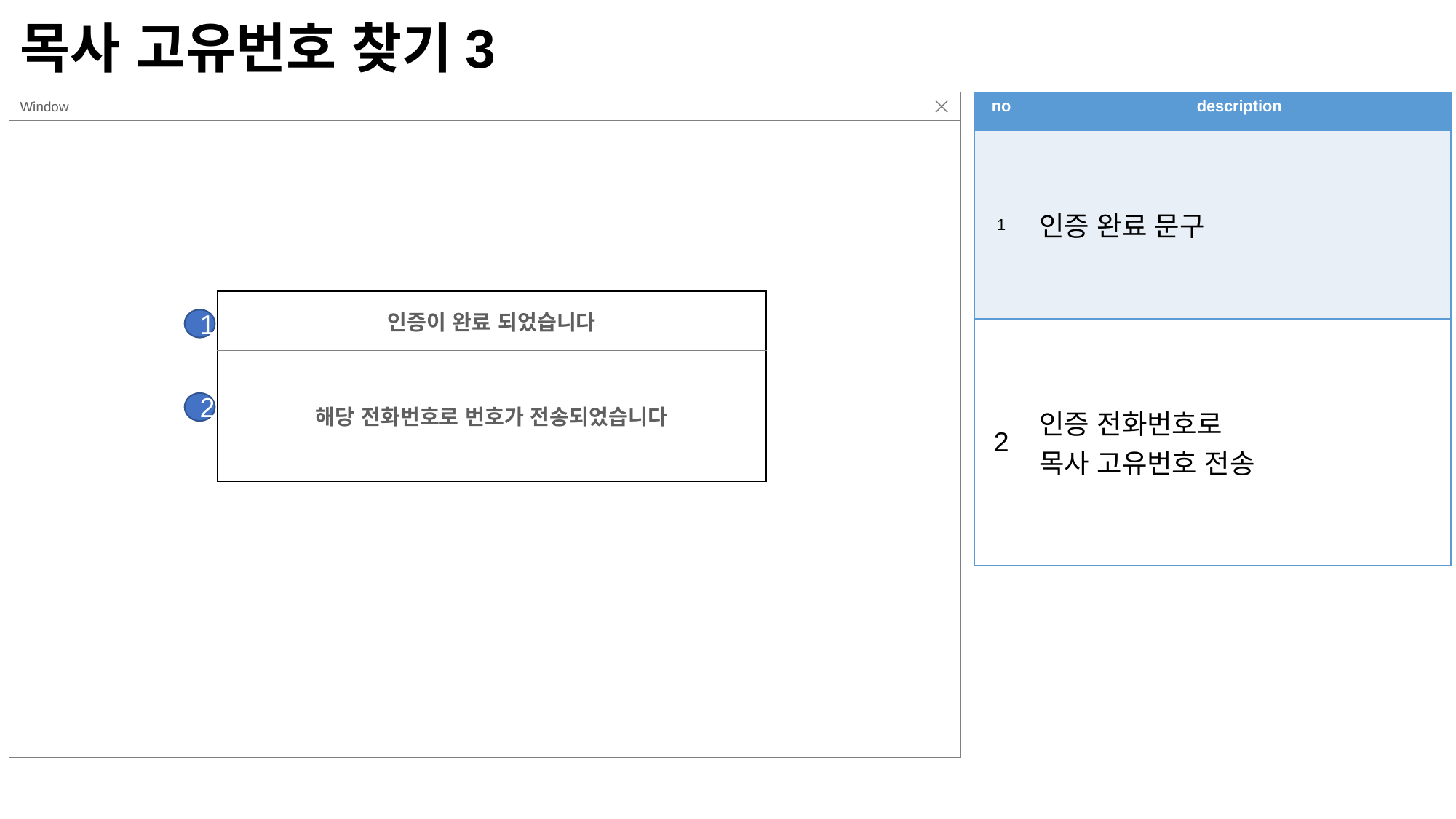

# 목사 고유번호 찾기3
Window

| no | description |
| --- | --- |
| 1 | 인증 완료 문구 |
| 2 | 인증 전화번호로 목사 고유번호 전송 |
| 인증이 완료 되었습니다 |
| --- |
| 해당 전화번호로 번호가 전송되었습니다 |
1
2